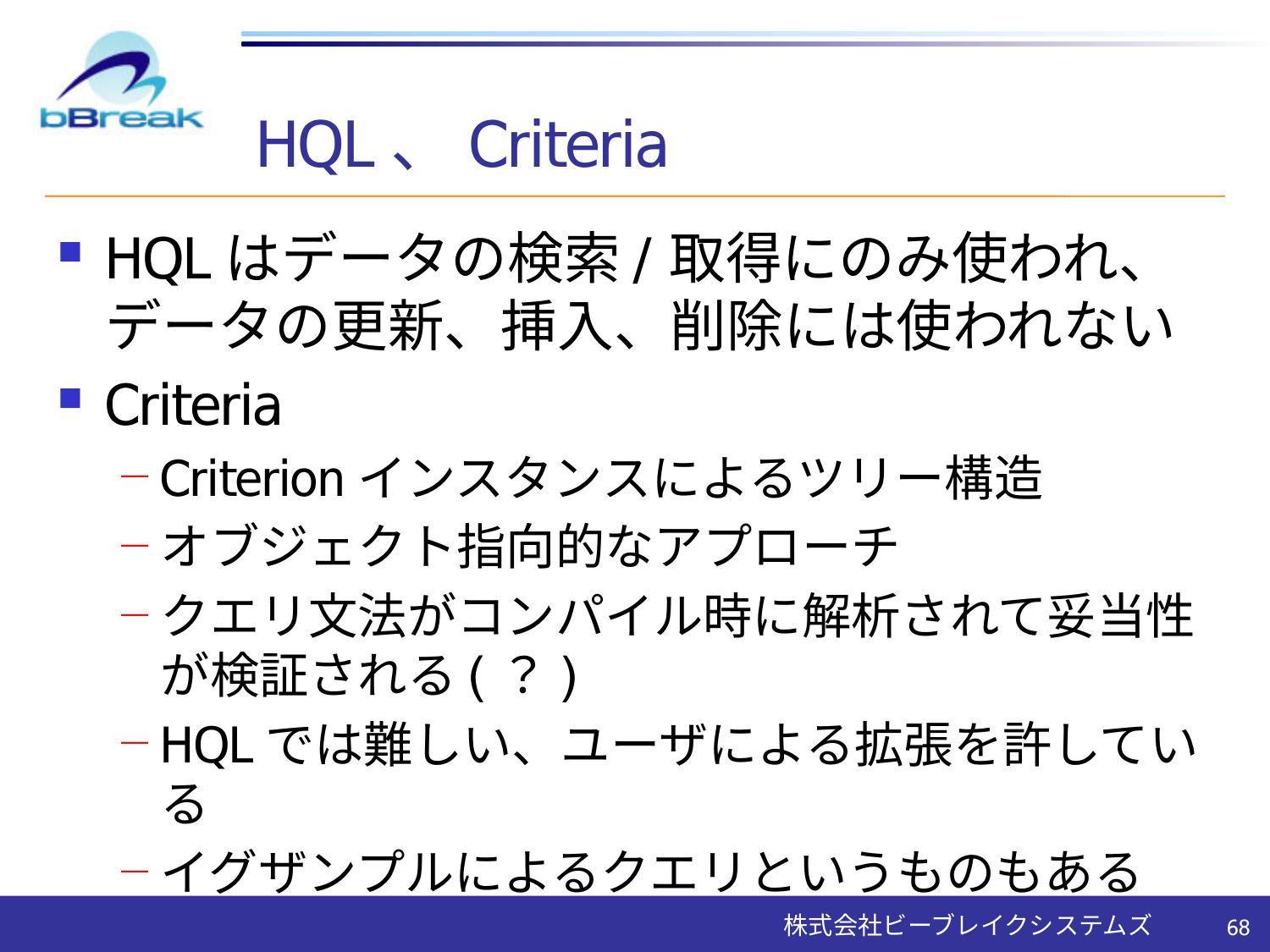

# HQL、Criteria
HQLはデータの検索/取得にのみ使われ、データの更新、挿入、削除には使われない
Criteria
Criterionインスタンスによるツリー構造
オブジェクト指向的なアプローチ
クエリ文法がコンパイル時に解析されて妥当性が検証される(？)
HQLでは難しい、ユーザによる拡張を許している
イグザンプルによるクエリというものもある